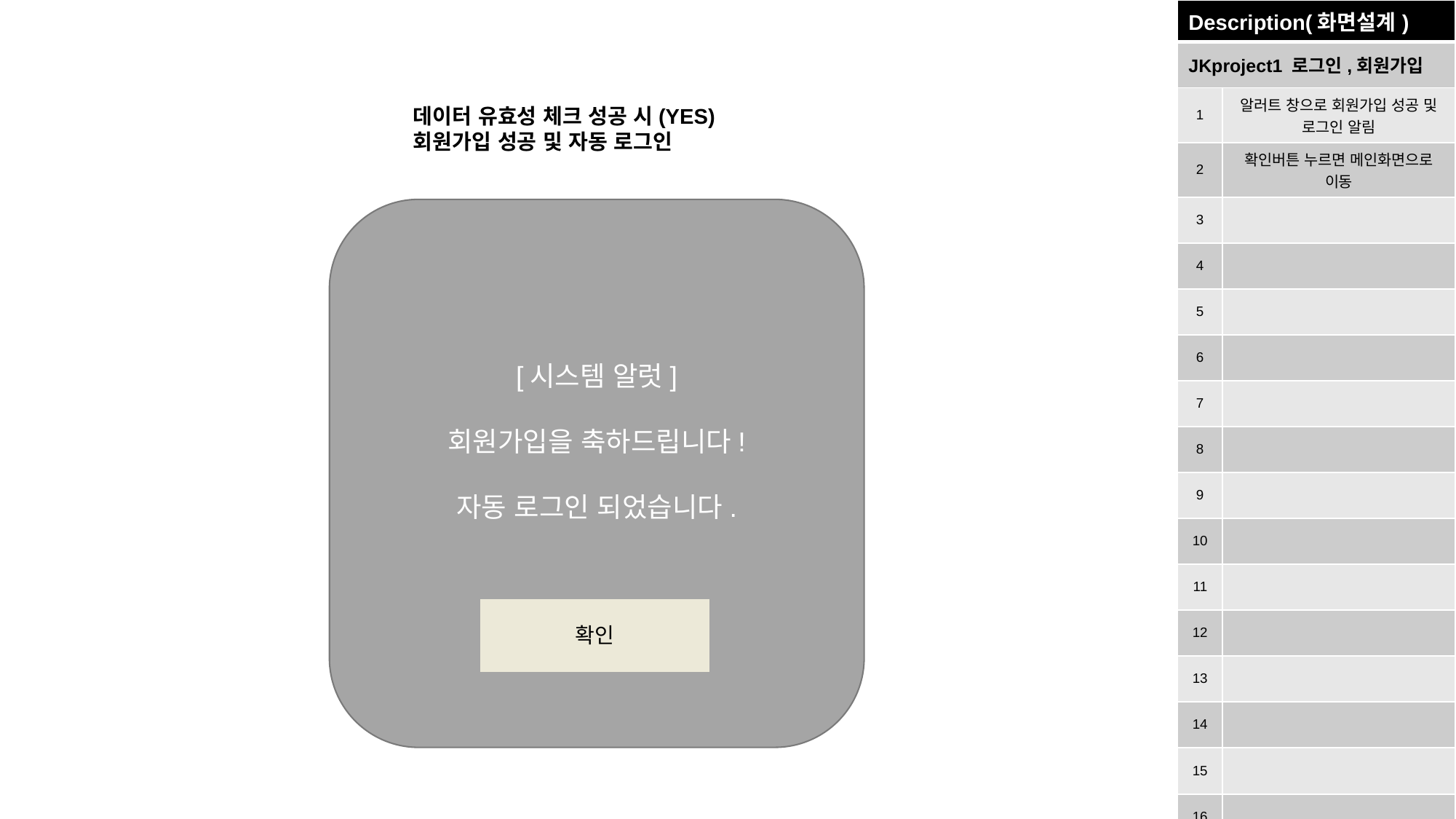

| Description(화면설계) |  |
| --- | --- |
| JKproject1 로그인,회원가입 |  |
| 1 | 알러트 창으로 회원가입 성공 및 로그인 알림 |
| 2 | 확인버튼 누르면 메인화면으로 이동 |
| 3 |  |
| 4 |  |
| 5 |  |
| 6 |  |
| 7 |  |
| 8 |  |
| 9 |  |
| 10 |  |
| 11 |  |
| 12 |  |
| 13 |  |
| 14 |  |
| 15 |  |
| 16 |  |
데이터 유효성 체크 성공 시(YES)
회원가입 성공 및 자동 로그인
[시스템 알럿]

회원가입을 축하드립니다!

자동 로그인 되었습니다.